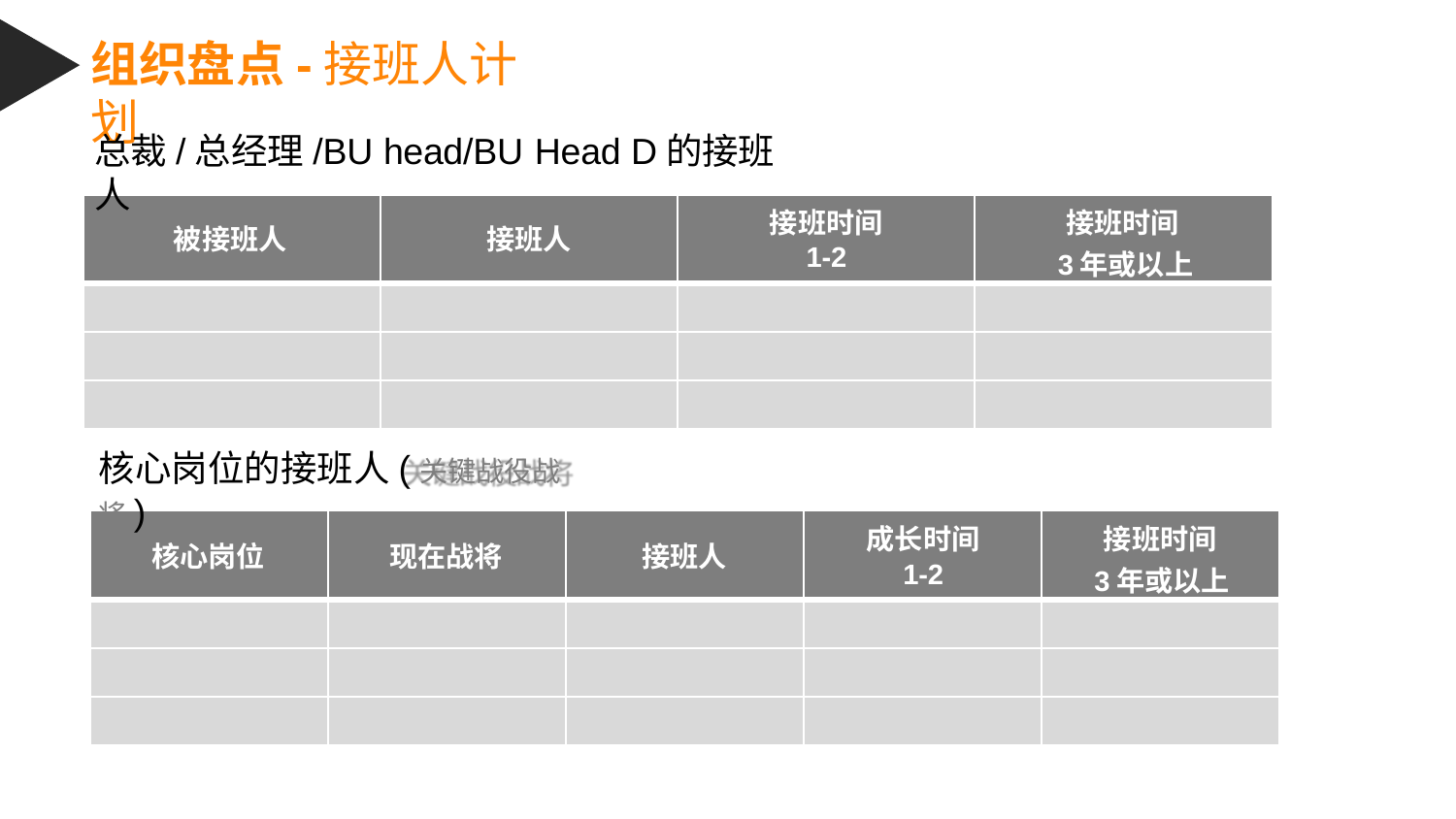

# 组织盘点-接班人计划
总裁/总经理/BU head/BU Head D的接班人
| 被接班人 | 接班人 | 接班时间 1-2 | 接班时间 3年或以上 |
| --- | --- | --- | --- |
|  |  |  |  |
|  |  |  |  |
|  |  |  |  |

核心岗位的接班人(关键战役战将)
| 核心岗位 | 现在战将 | 接班人 | 成长时间 1-2 | 接班时间 3年或以上 |
| --- | --- | --- | --- | --- |
|  |  |  |  |  |
|  |  |  |  |  |
|  |  |  |  |  |